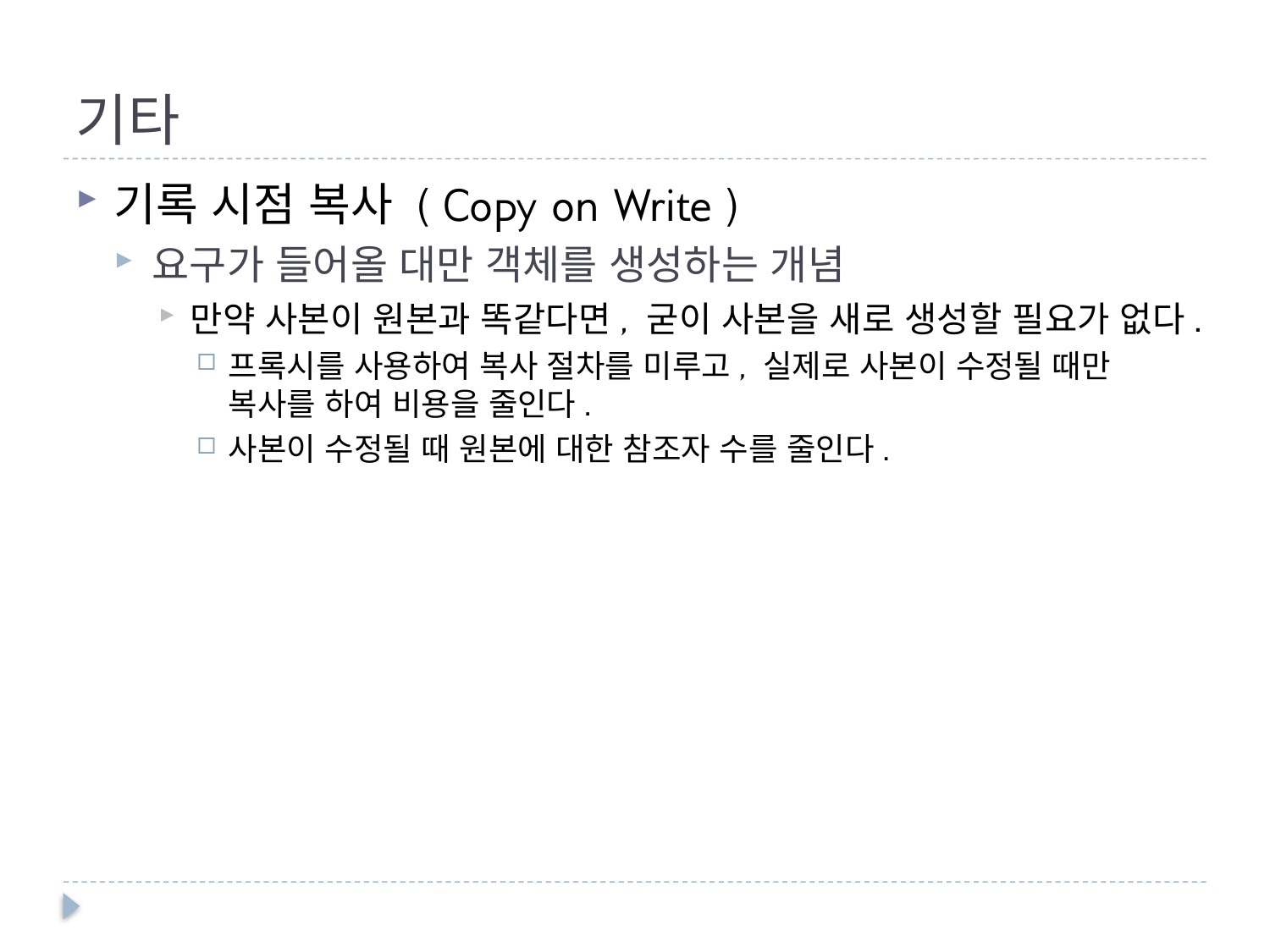

# 기타
기록 시점 복사 ( Copy on Write )
요구가 들어올 대만 객체를 생성하는 개념
만약 사본이 원본과 똑같다면, 굳이 사본을 새로 생성할 필요가 없다.
프록시를 사용하여 복사 절차를 미루고, 실제로 사본이 수정될 때만 복사를 하여 비용을 줄인다.
사본이 수정될 때 원본에 대한 참조자 수를 줄인다.